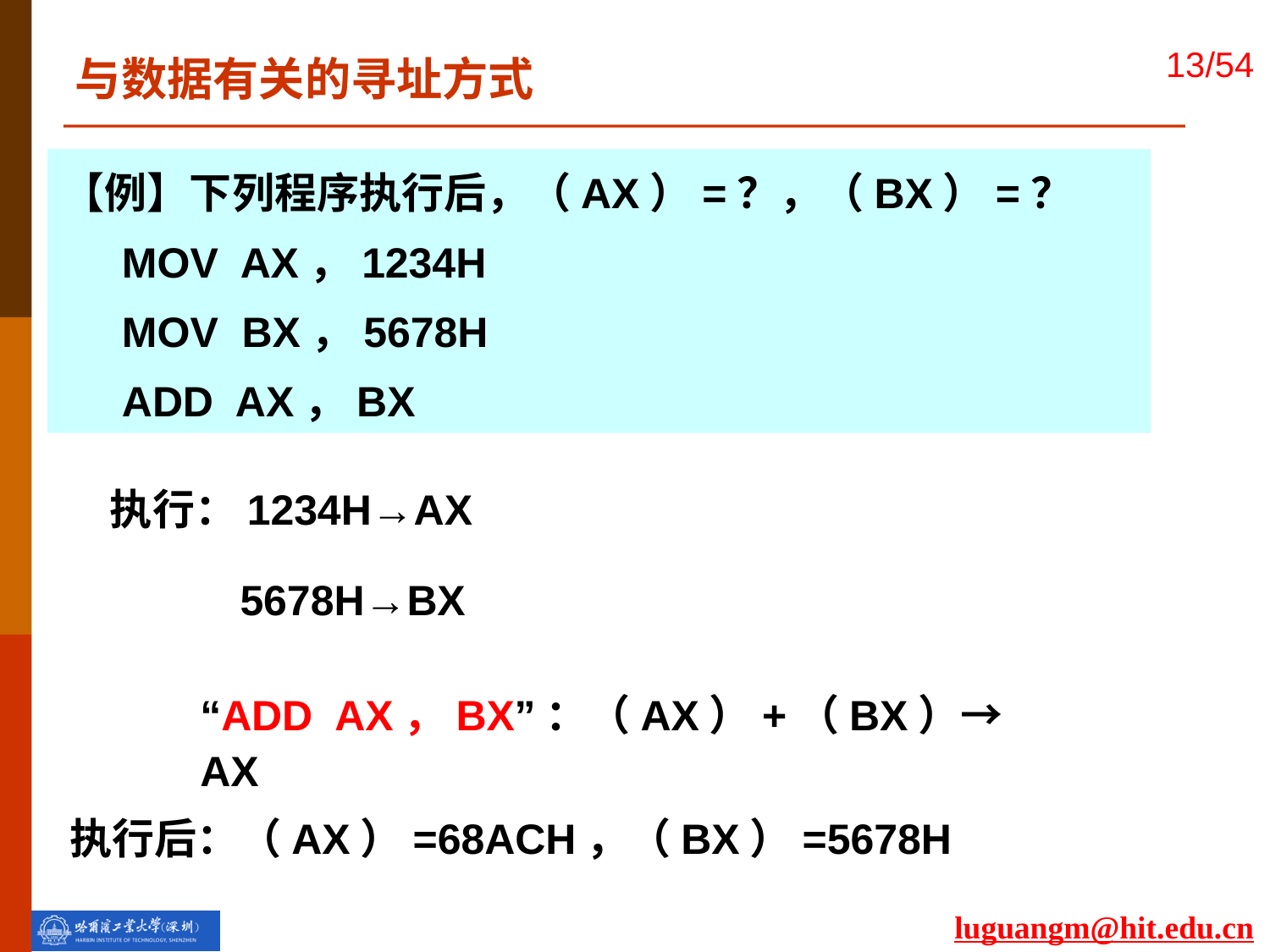

与数据有关的寻址方式
【例】下列程序执行后，（AX）=？，（BX）=？
     MOV  AX，1234H
     MOV  BX，5678H
     ADD  AX，BX
执行：1234H→AX
5678H→BX
“ADD  AX，BX”：（AX）+（BX）→AX
执行后：（AX）=68ACH，（BX）=5678H